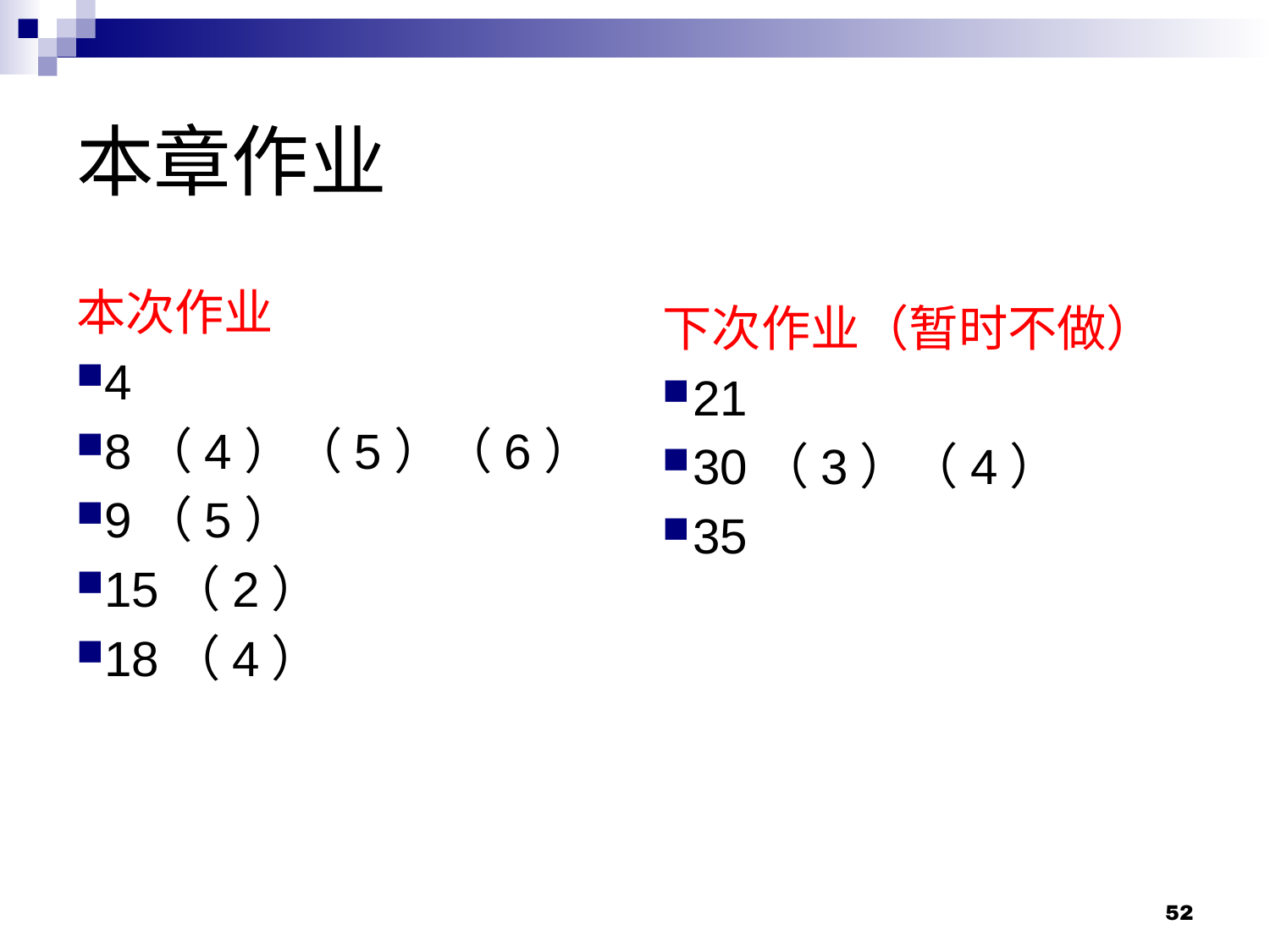

# 本章作业
本次作业
4
8（4）（5）（6）
9（5）
15（2）
18（4）

下次作业（暂时不做）
21
30（3）（4）
35

52